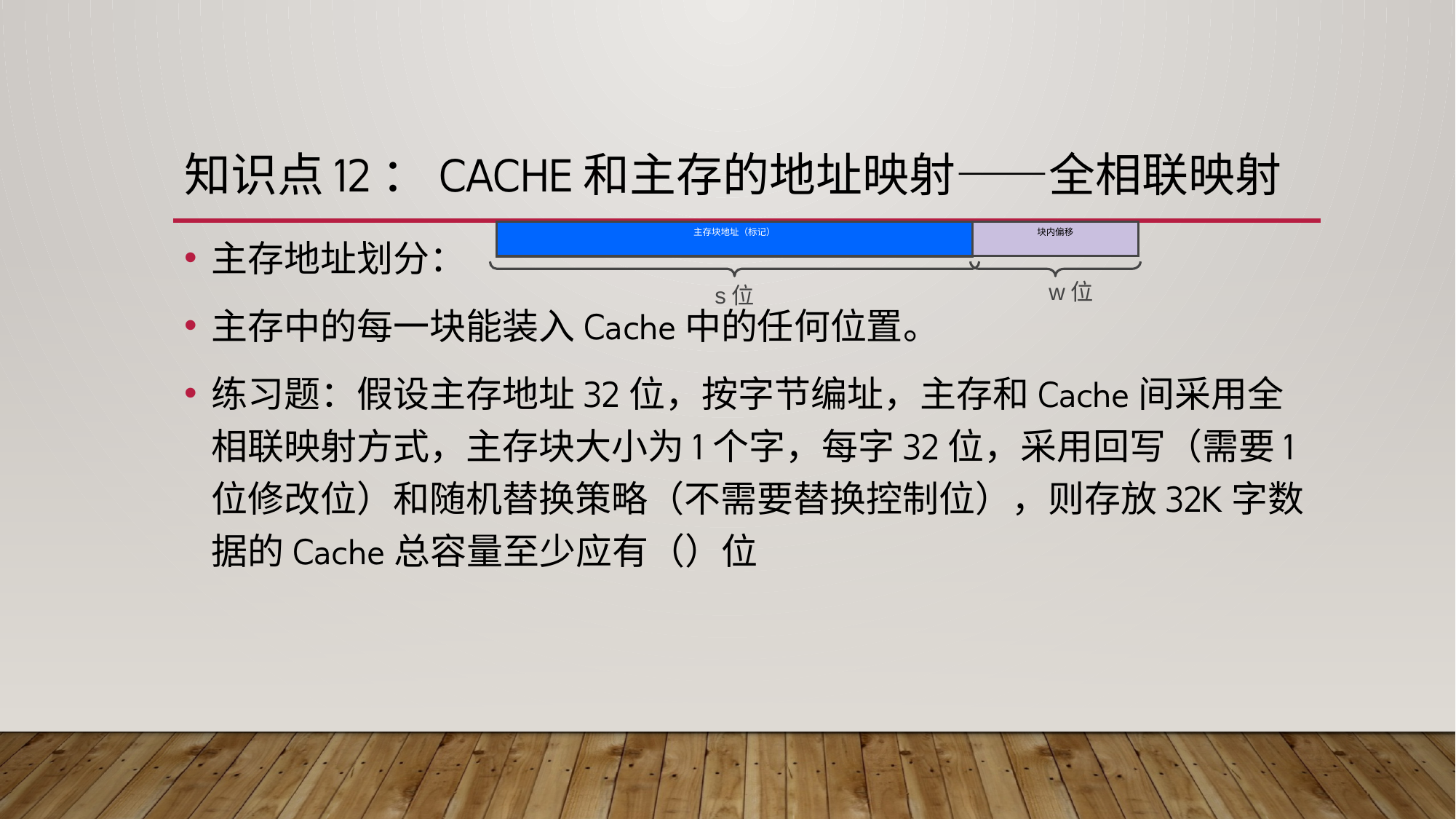

# 知识点12：Cache和主存的地址映射——全相联映射
主存地址划分：
主存中的每一块能装入Cache中的任何位置。
练习题：假设主存地址32位，按字节编址，主存和Cache间采用全相联映射方式，主存块大小为1个字，每字32位，采用回写（需要1位修改位）和随机替换策略（不需要替换控制位），则存放32K字数据的Cache总容量至少应有（）位

主存块地址（标记）
块内偏移
w位
s位